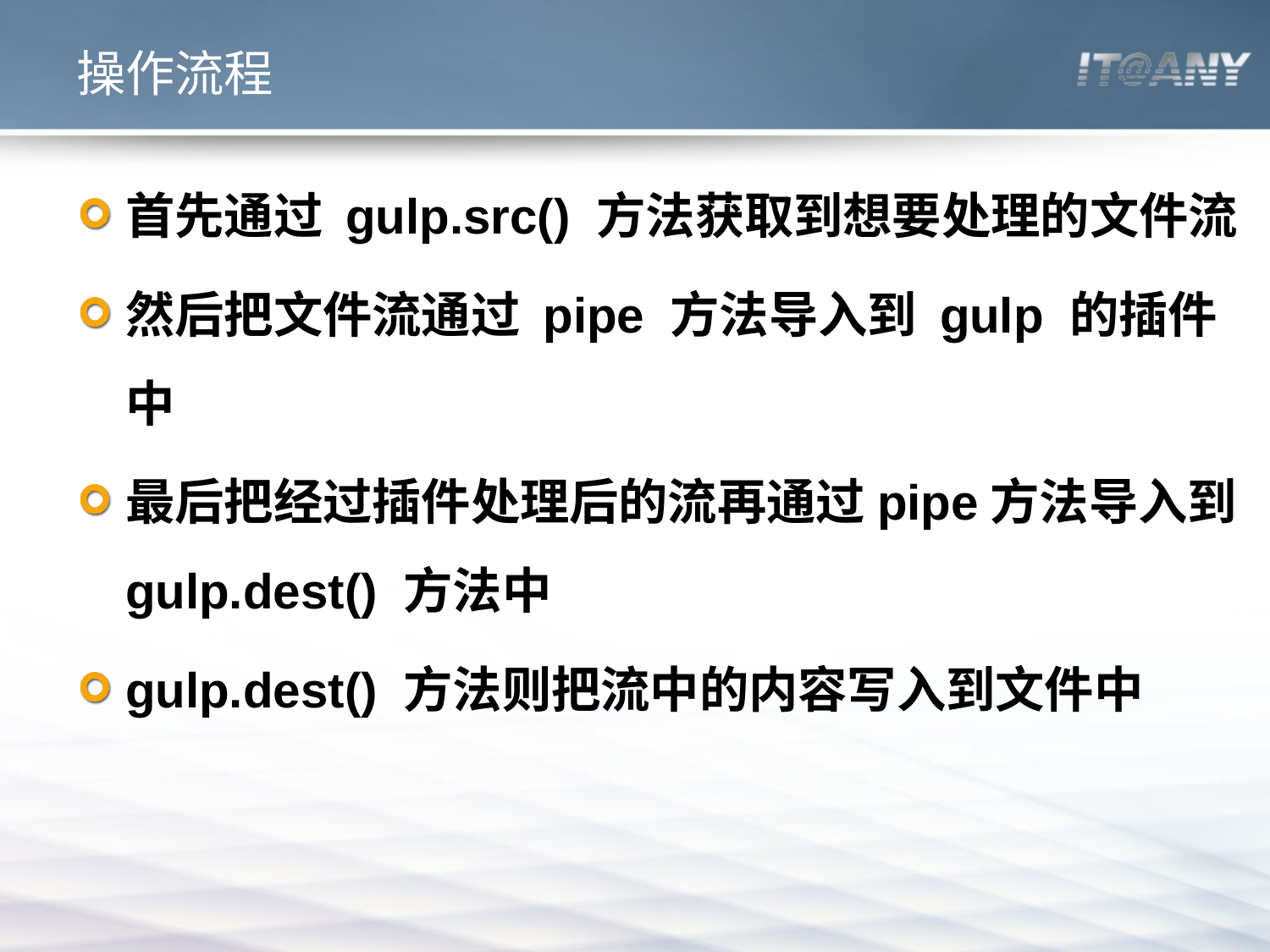

# 操作流程
首先通过 gulp.src() 方法获取到想要处理的文件流
然后把文件流通过 pipe 方法导入到 gulp 的插件中
最后把经过插件处理后的流再通过pipe方法导入到 gulp.dest() 方法中
gulp.dest() 方法则把流中的内容写入到文件中